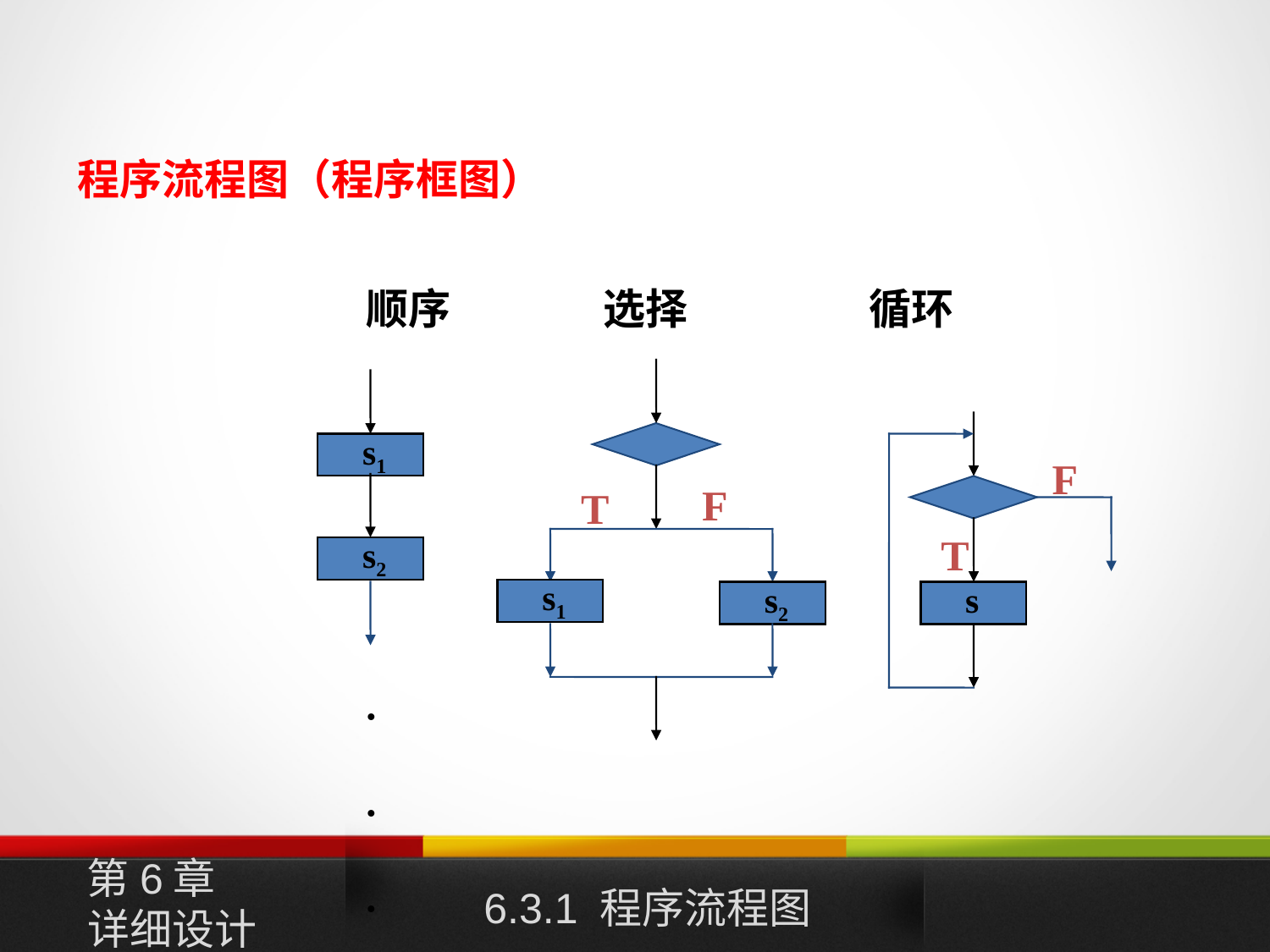

程序流程图（程序框图）
顺序                选择                   循环

s1

F

F

T

T
s2

s1
s2
s

.
.
.

第6章
详细设计
6.3.1 程序流程图